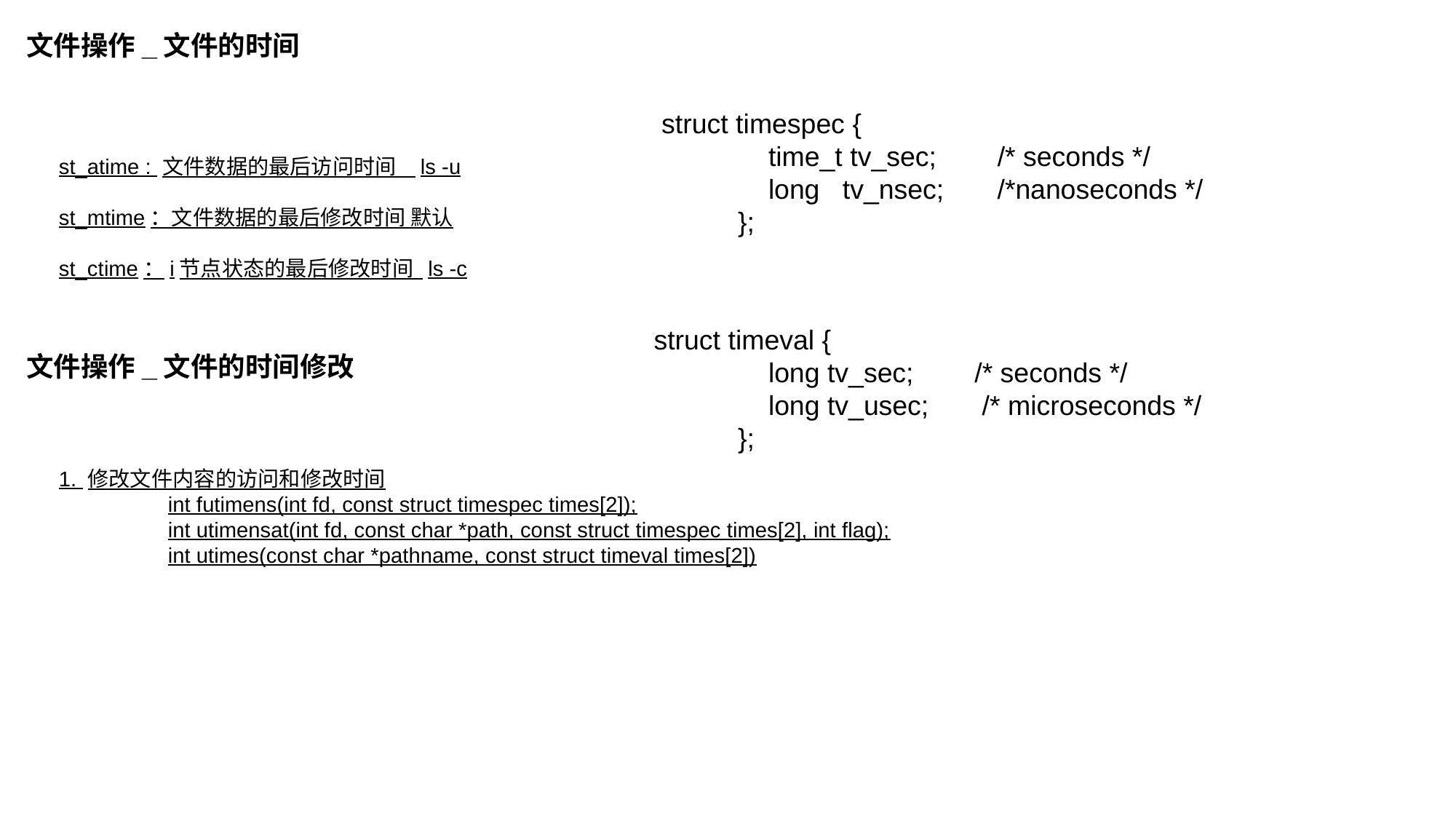

文件操作_文件的时间
 struct timespec {
               time_t tv_sec;        /* seconds */
               long   tv_nsec;       /*nanoseconds */
           };
st_atime : 文件数据的最后访问时间    ls -u

st_mtime：文件数据的最后修改时间 默认

st_ctime：i节点状态的最后修改时间  ls -c
struct timeval {
               long tv_sec;        /* seconds */
               long tv_usec;       /* microseconds */
           };
文件操作_文件的时间修改
1. 修改文件内容的访问和修改时间
	int futimens(int fd, const struct timespec times[2]);
	int utimensat(int fd, const char *path, const struct timespec times[2], int flag);
	int utimes(const char *pathname, const struct timeval times[2])